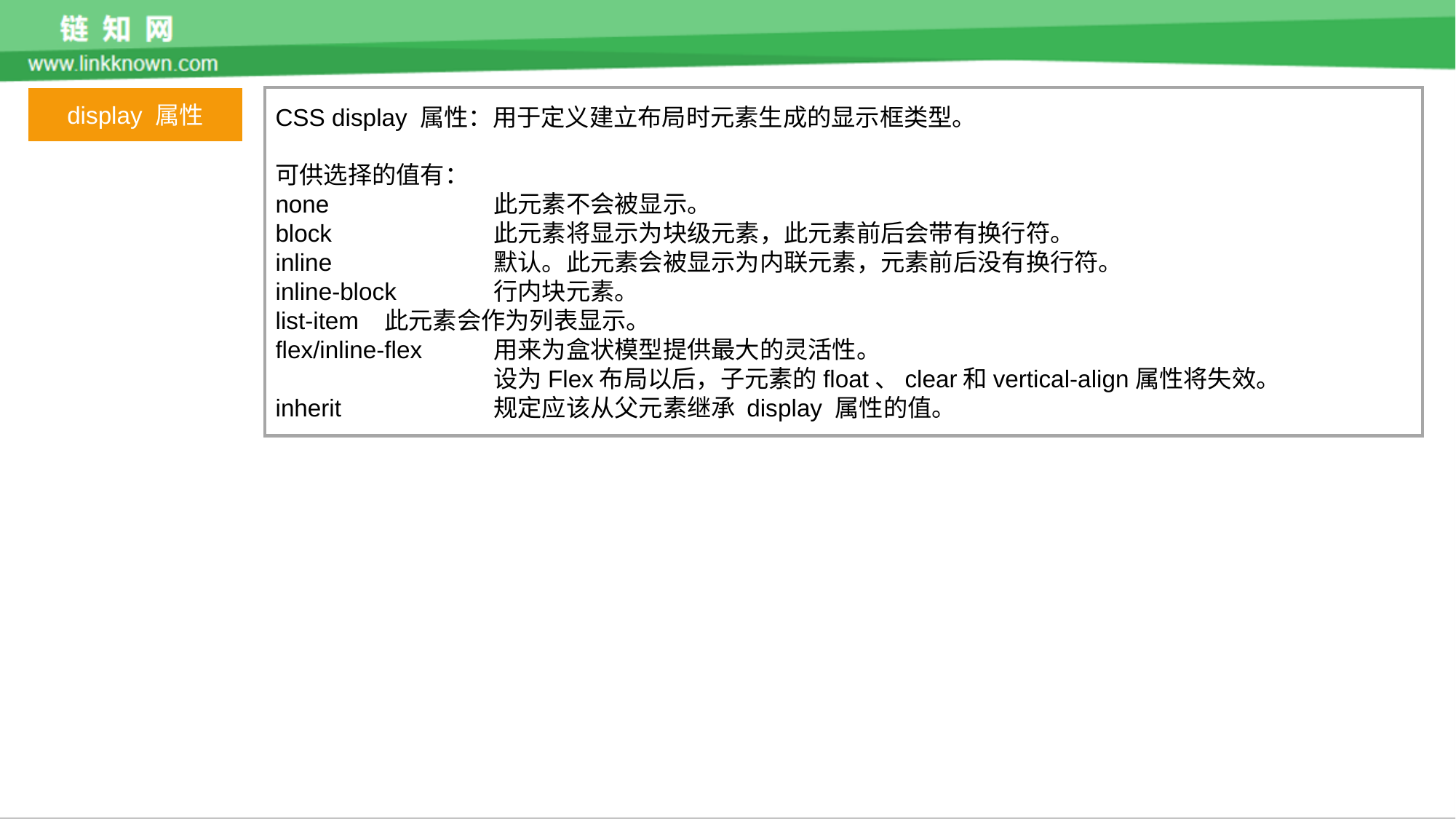

display 属性
CSS display 属性：用于定义建立布局时元素生成的显示框类型。

可供选择的值有：
none		此元素不会被显示。
block		此元素将显示为块级元素，此元素前后会带有换行符。
inline		默认。此元素会被显示为内联元素，元素前后没有换行符。
inline-block	行内块元素。
list-item	此元素会作为列表显示。
flex/inline-flex	用来为盒状模型提供最大的灵活性。
		设为Flex布局以后，子元素的float、clear和vertical-align属性将失效。
inherit		规定应该从父元素继承 display 属性的值。